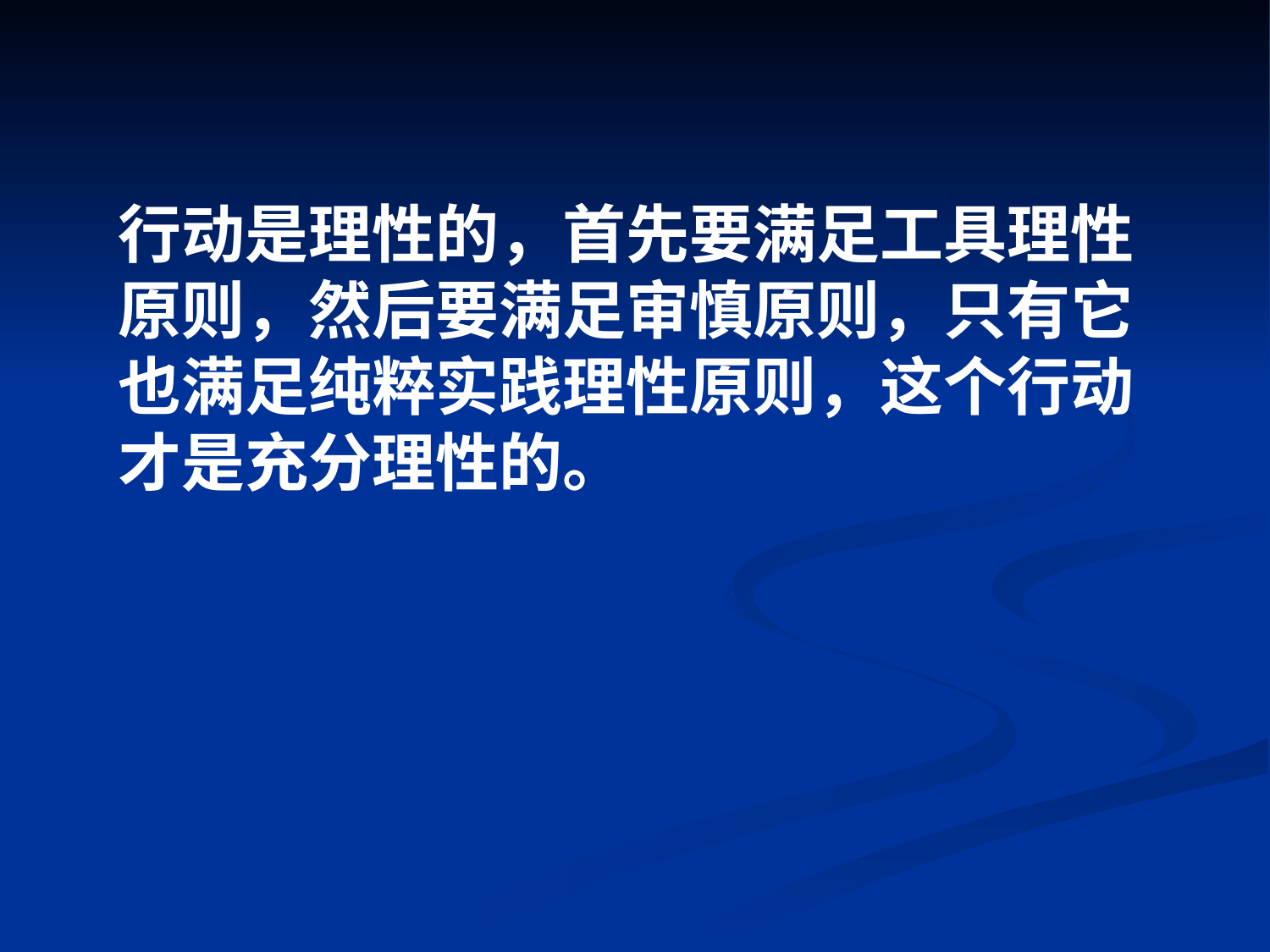

行动是理性的，首先要满足工具理性原则，然后要满足审慎原则，只有它也满足纯粹实践理性原则，这个行动才是充分理性的。